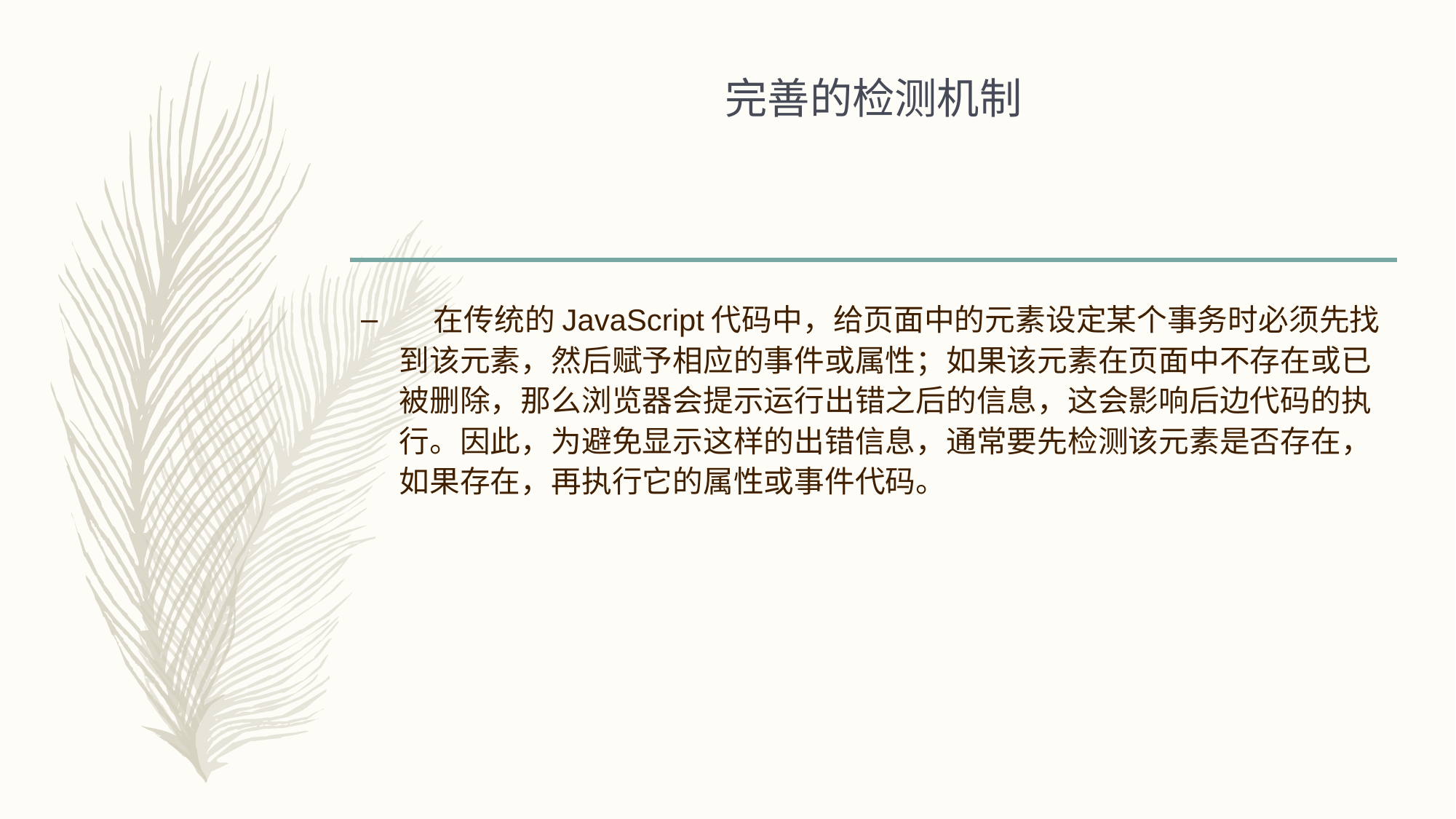

# 完善的检测机制
    在传统的JavaScript代码中，给页面中的元素设定某个事务时必须先找到该元素，然后赋予相应的事件或属性；如果该元素在页面中不存在或已被删除，那么浏览器会提示运行出错之后的信息，这会影响后边代码的执行。因此，为避免显示这样的出错信息，通常要先检测该元素是否存在，如果存在，再执行它的属性或事件代码。